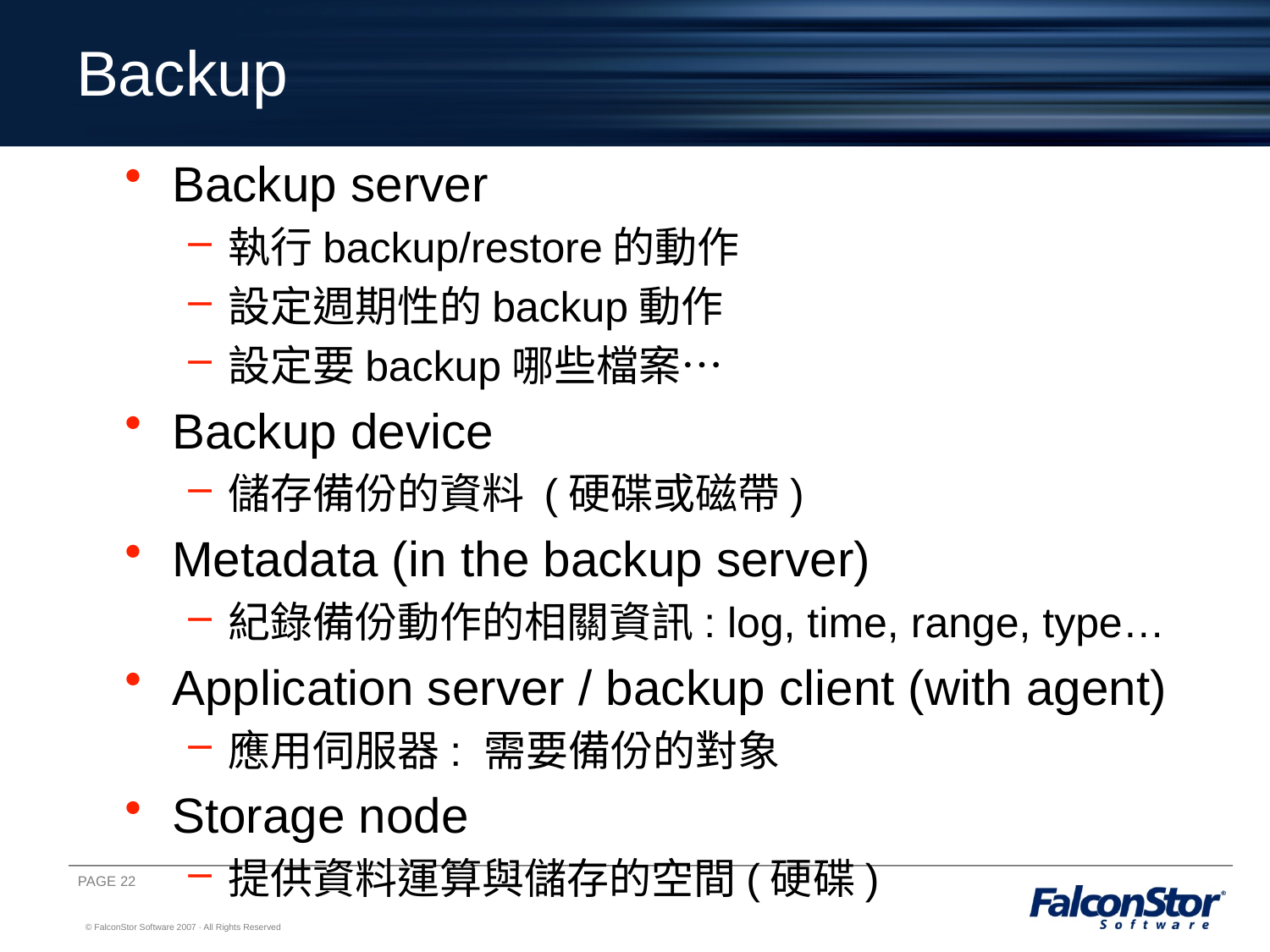

# Backup
Backup server
執行backup/restore的動作
設定週期性的backup動作
設定要backup哪些檔案…
Backup device
儲存備份的資料 (硬碟或磁帶)
Metadata (in the backup server)
紀錄備份動作的相關資訊: log, time, range, type…
Application server / backup client (with agent)
應用伺服器: 需要備份的對象
Storage node
提供資料運算與儲存的空間(硬碟)